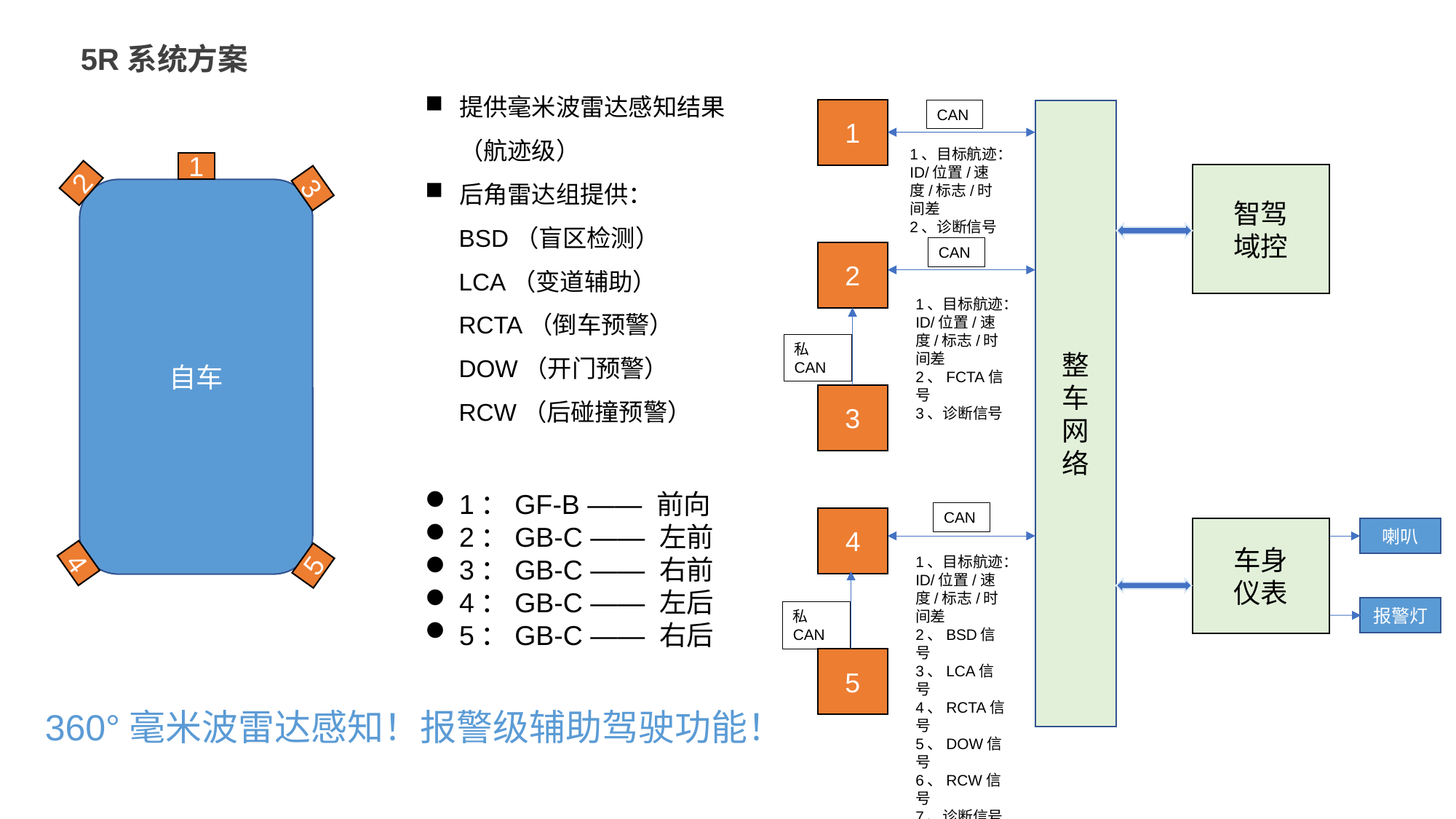

5R系统方案
提供毫米波雷达感知结果（航迹级）
后角雷达组提供：
     BSD（盲区检测）
     LCA（变道辅助）
     RCTA（倒车预警）
     DOW（开门预警）
     RCW（后碰撞预警）
1
CAN
整
车
网
络
1、目标航迹：
ID/位置/速度/标志/时间差
2、诊断信号
智驾
域控

CAN
2
1、目标航迹：
ID/位置/速度/标志/时间差
2、FCTA信号
3、诊断信号
私CAN
3
CAN
4
车身
仪表
喇叭
1、目标航迹：
ID/位置/速度/标志/时间差
2、BSD信号
3、LCA信号
4、RCTA信号
5、DOW信号
6、RCW信号
7、诊断信号

报警灯
私CAN
5
1
2
3
自车
4
5
1：GF-B —— 前向
2：GB-C —— 左前
3：GB-C —— 右前
4：GB-C —— 左后
5：GB-C —— 右后
360°毫米波雷达感知！报警级辅助驾驶功能！